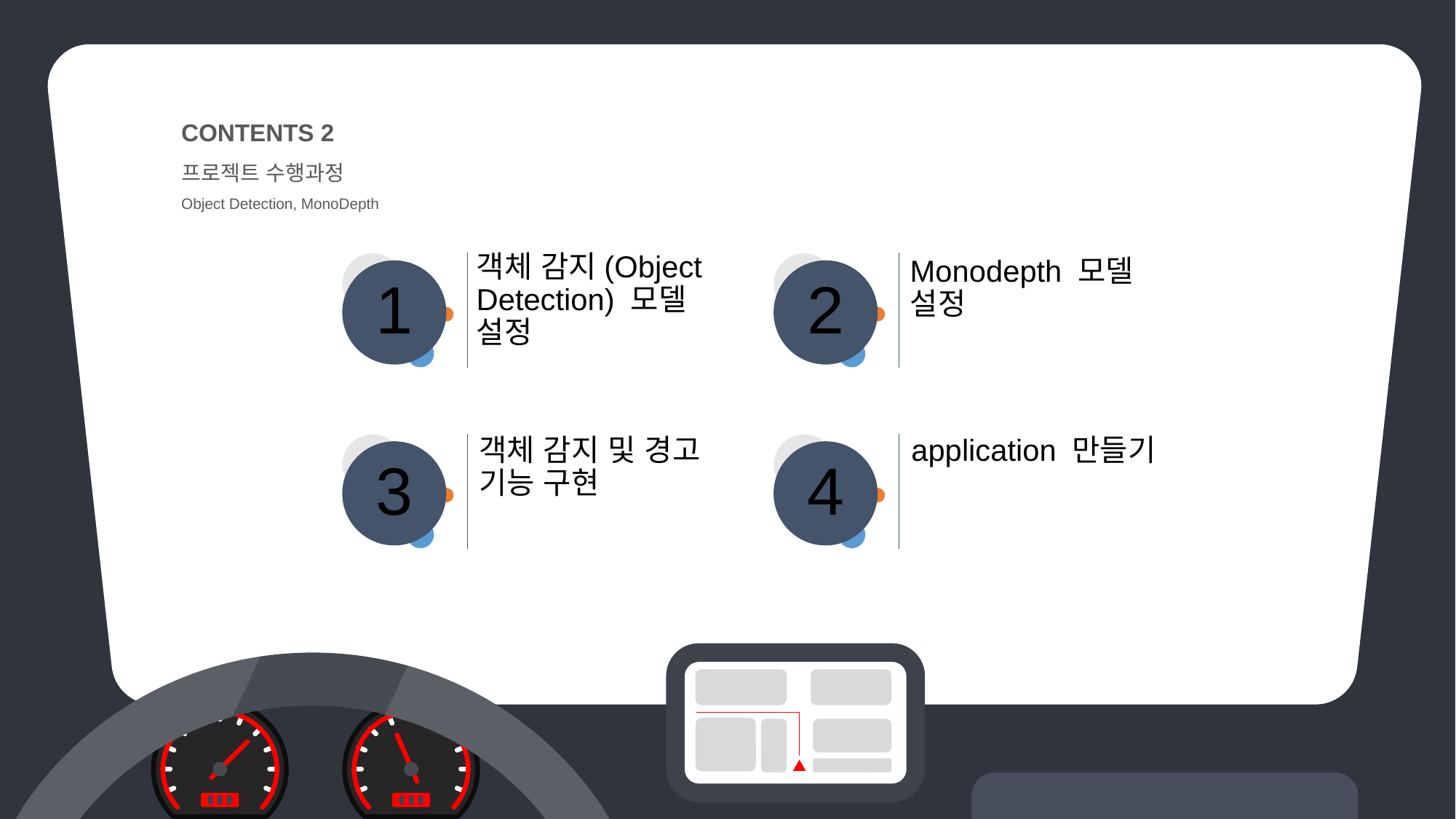

CONTENTS 2
프로젝트 수행과정
Object Detection, MonoDepth
Monodepth 모델 설정

객체 감지(Object Detection) 모델
설정
2
# 1
객체 감지 및 경고 기능 구현
application 만들기

4
3